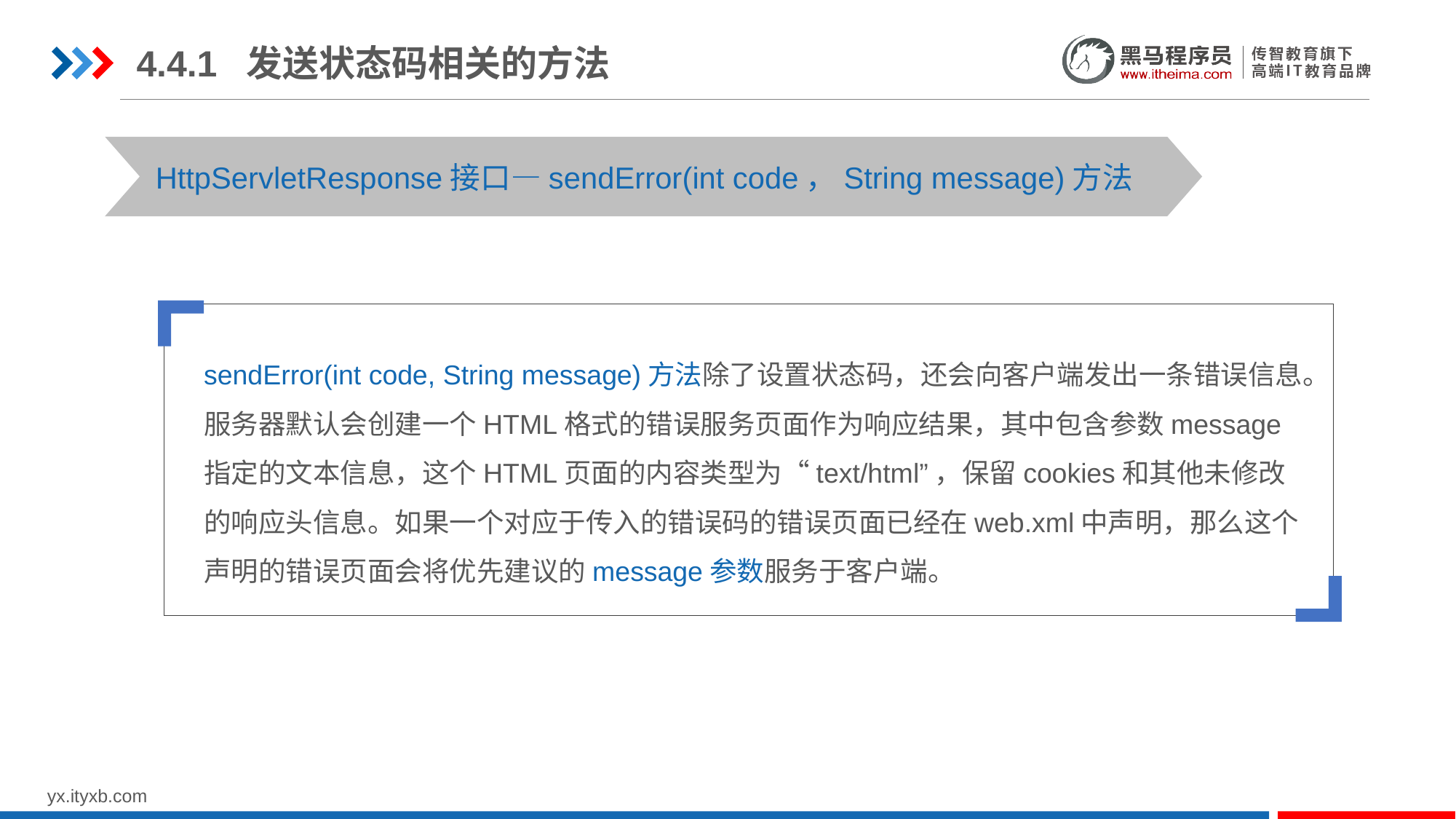

4.4.1  发送状态码相关的方法

HttpServletResponse接口—sendError(int code，String message)方法

sendError(int code, String message)方法除了设置状态码，还会向客户端发出一条错误信息。服务器默认会创建一个HTML格式的错误服务页面作为响应结果，其中包含参数message指定的文本信息，这个HTML页面的内容类型为“text/html”，保留cookies和其他未修改的响应头信息。如果一个对应于传入的错误码的错误页面已经在web.xml中声明，那么这个声明的错误页面会将优先建议的message参数服务于客户端。